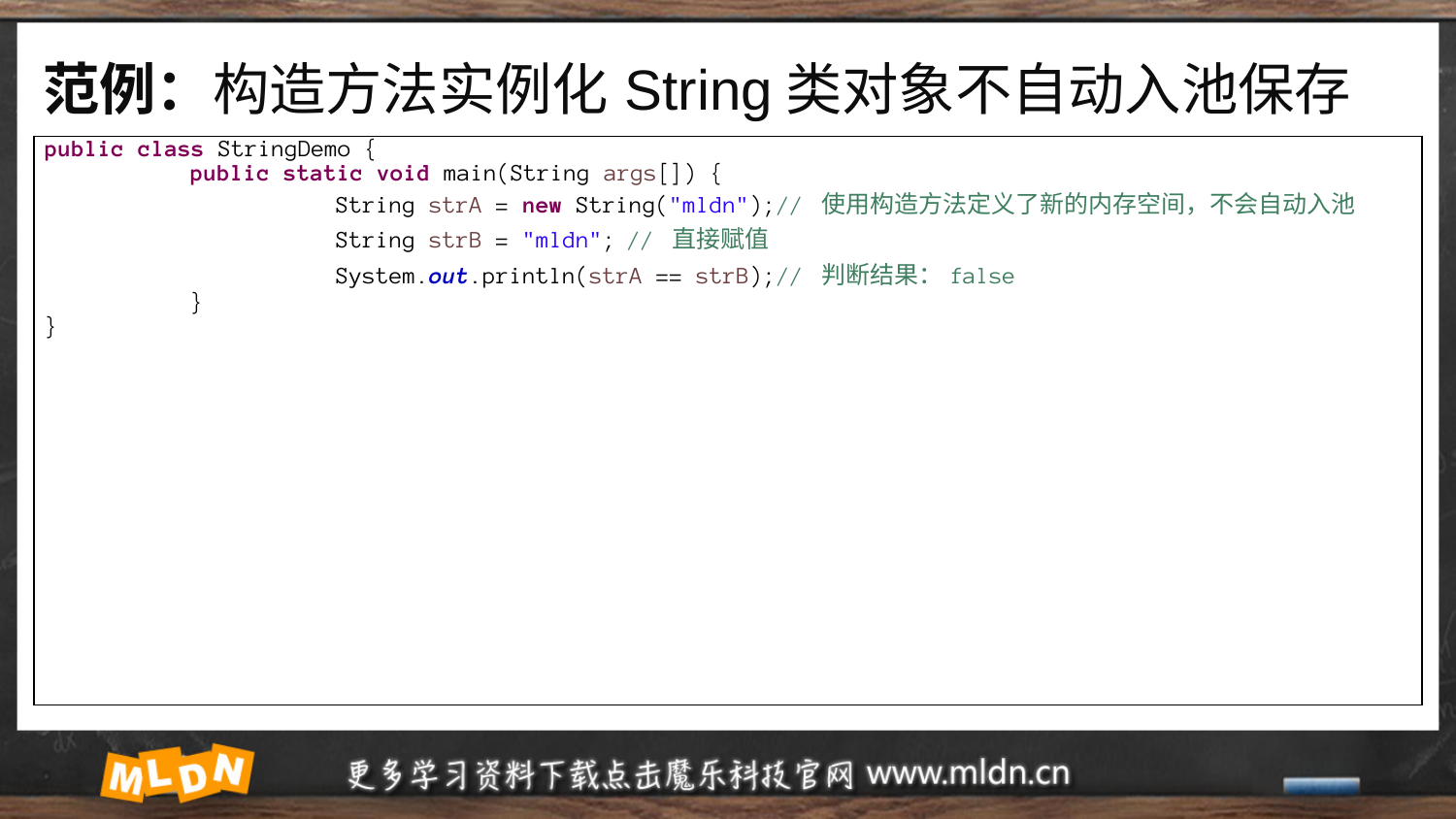

# 范例：构造方法实例化String类对象不自动入池保存
| public class StringDemo { public static void main(String args[]) { String strA = new String("mldn");// 使用构造方法定义了新的内存空间，不会自动入池 String strB = "mldn"; // 直接赋值 System.out.println(strA == strB);// 判断结果：false } } |
| --- |